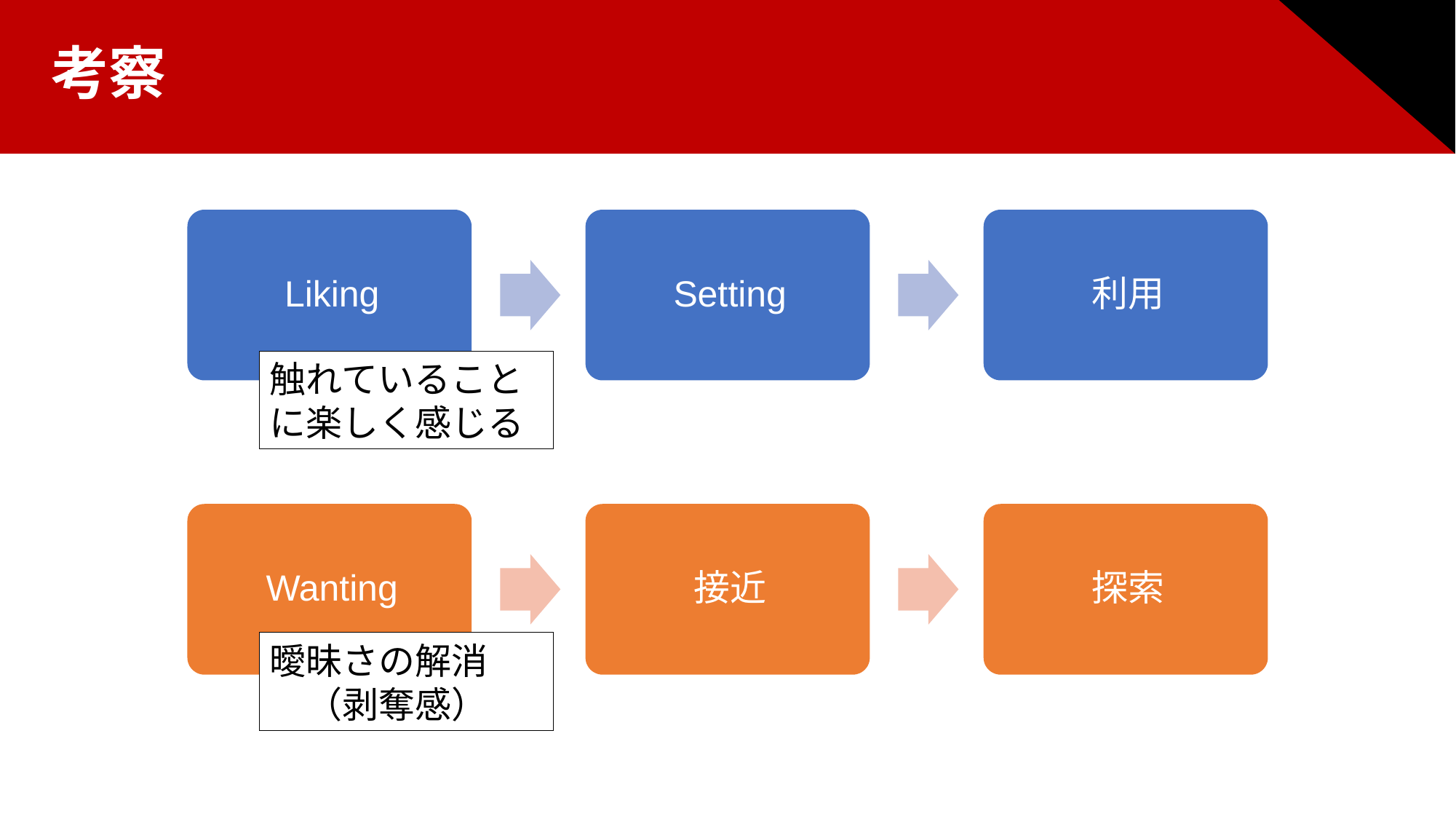

考察
Liking

Setting

利用
触れていることに楽しく感じる
Wanting

接近

探索
曖昧さの解消
　（剥奪感）